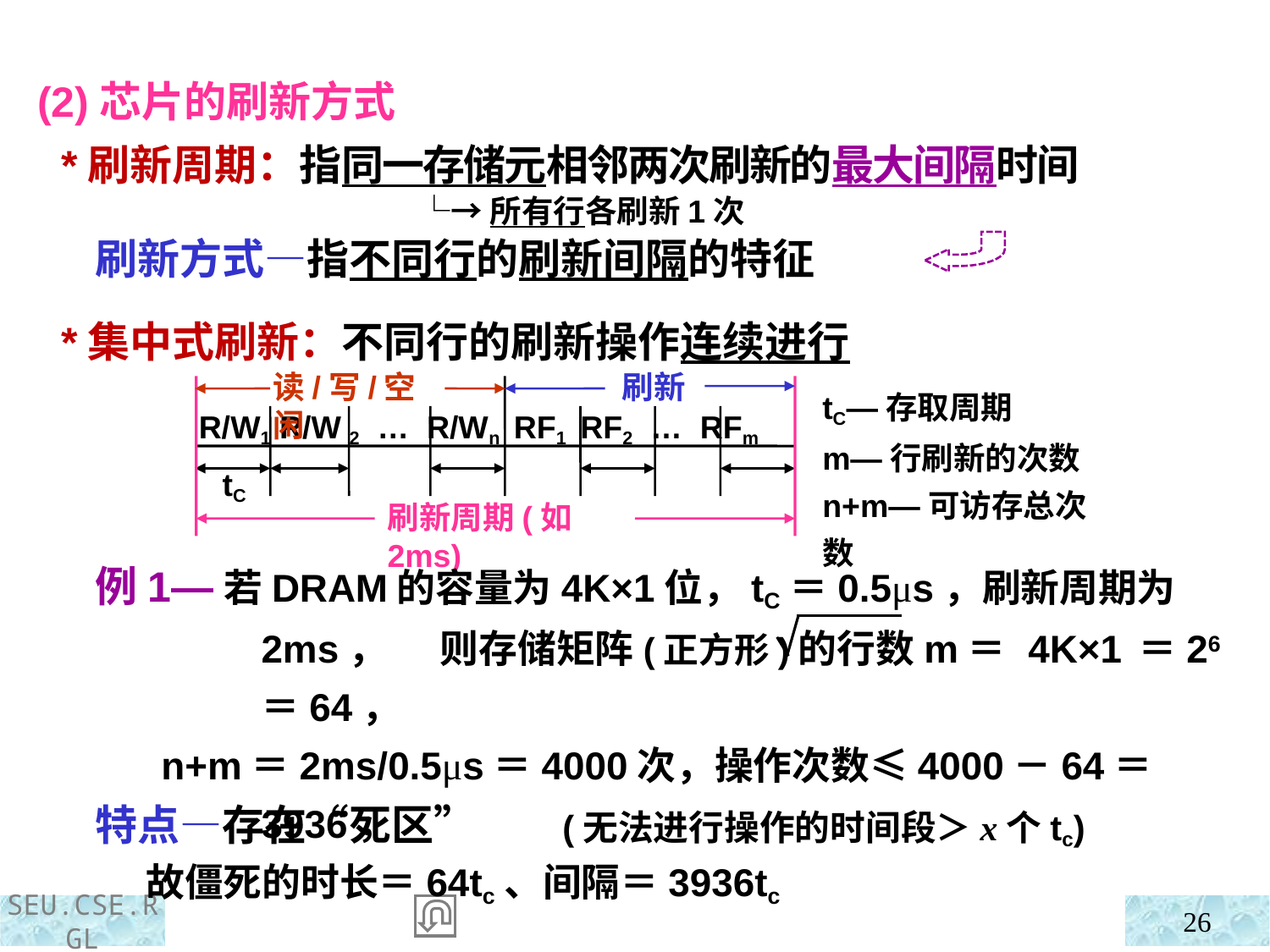

(2)芯片的刷新方式
  *刷新周期：指同一存储元相邻两次刷新的最大间隔时间
                                                     └→所有行各刷新1次
     刷新方式—指不同行的刷新间隔的特征

  *集中式刷新：不同行的刷新操作连续进行
读/写/空闲
刷新

tC—存取周期
m—行刷新的次数
n+m—可访存总次数

R/W1 R/W 2  …  R/Wn  RF1  RF2  …  RFm

tC

刷新周期(如2ms)

     例1—若DRAM的容量为4K×1位，tC＝0.5μs，刷新周期为2ms，      则存储矩阵(正方形)的行数m＝ 4K×1 ＝26＝64，
            n+m＝2ms/0.5μs＝4000次，操作次数≤4000－64＝3936，
            故僵死的时长＝64tc、间隔＝3936tc
     特点—存在“死区”        (无法进行操作的时间段＞x个tc)

26